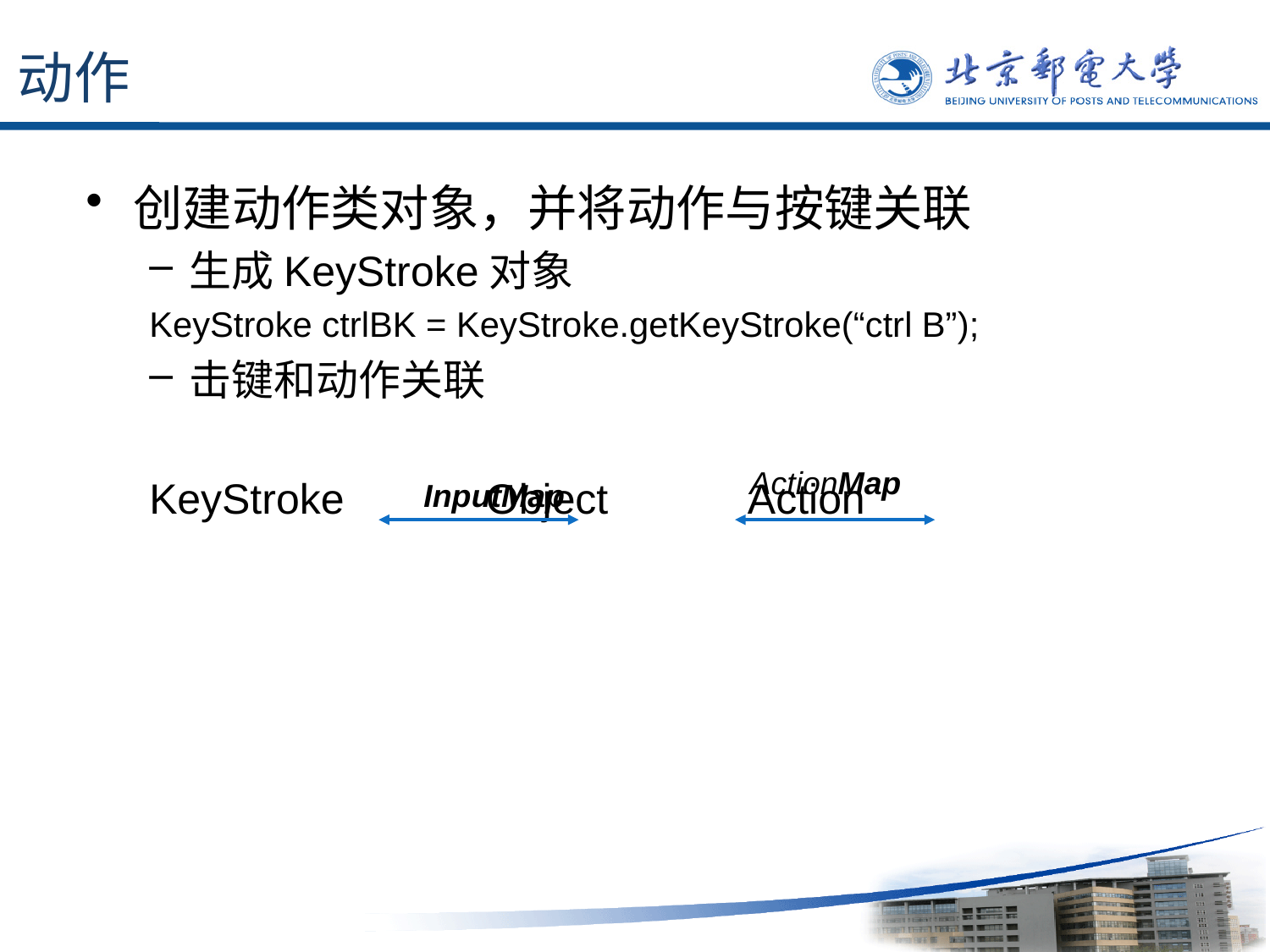

# 动作
创建动作类对象，并将动作与按键关联
生成KeyStroke对象
KeyStroke ctrlBK = KeyStroke.getKeyStroke(“ctrl B”);
击键和动作关联

KeyStroke            Object            Action

ActionMap
InputMap